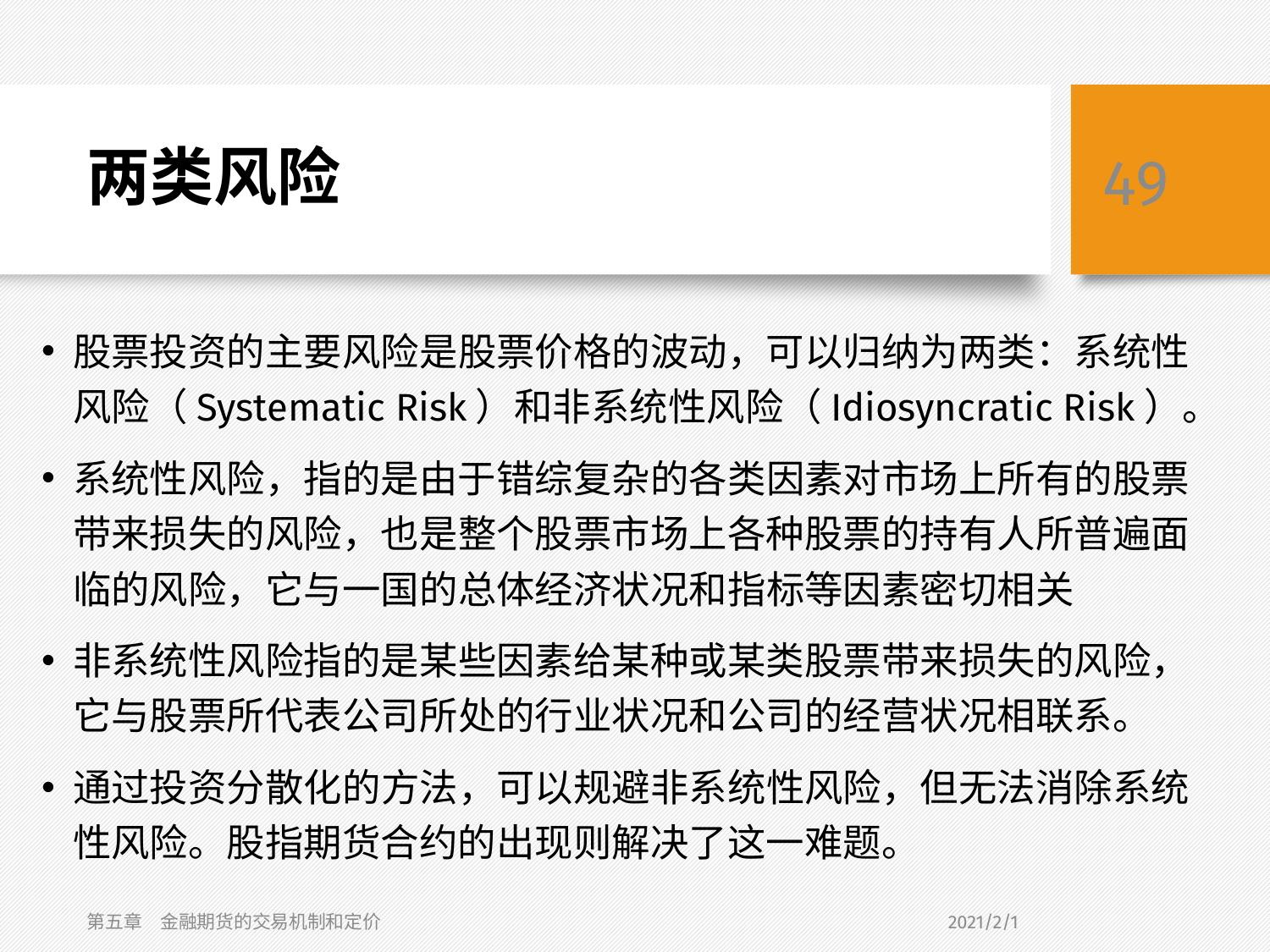

# 两类风险
49
股票投资的主要风险是股票价格的波动，可以归纳为两类：系统性风险（Systematic Risk）和非系统性风险（Idiosyncratic Risk）。
系统性风险，指的是由于错综复杂的各类因素对市场上所有的股票带来损失的风险，也是整个股票市场上各种股票的持有人所普遍面临的风险，它与一国的总体经济状况和指标等因素密切相关
非系统性风险指的是某些因素给某种或某类股票带来损失的风险，它与股票所代表公司所处的行业状况和公司的经营状况相联系。
通过投资分散化的方法，可以规避非系统性风险，但无法消除系统性风险。股指期货合约的出现则解决了这一难题。
2021/2/1
第五章　金融期货的交易机制和定价